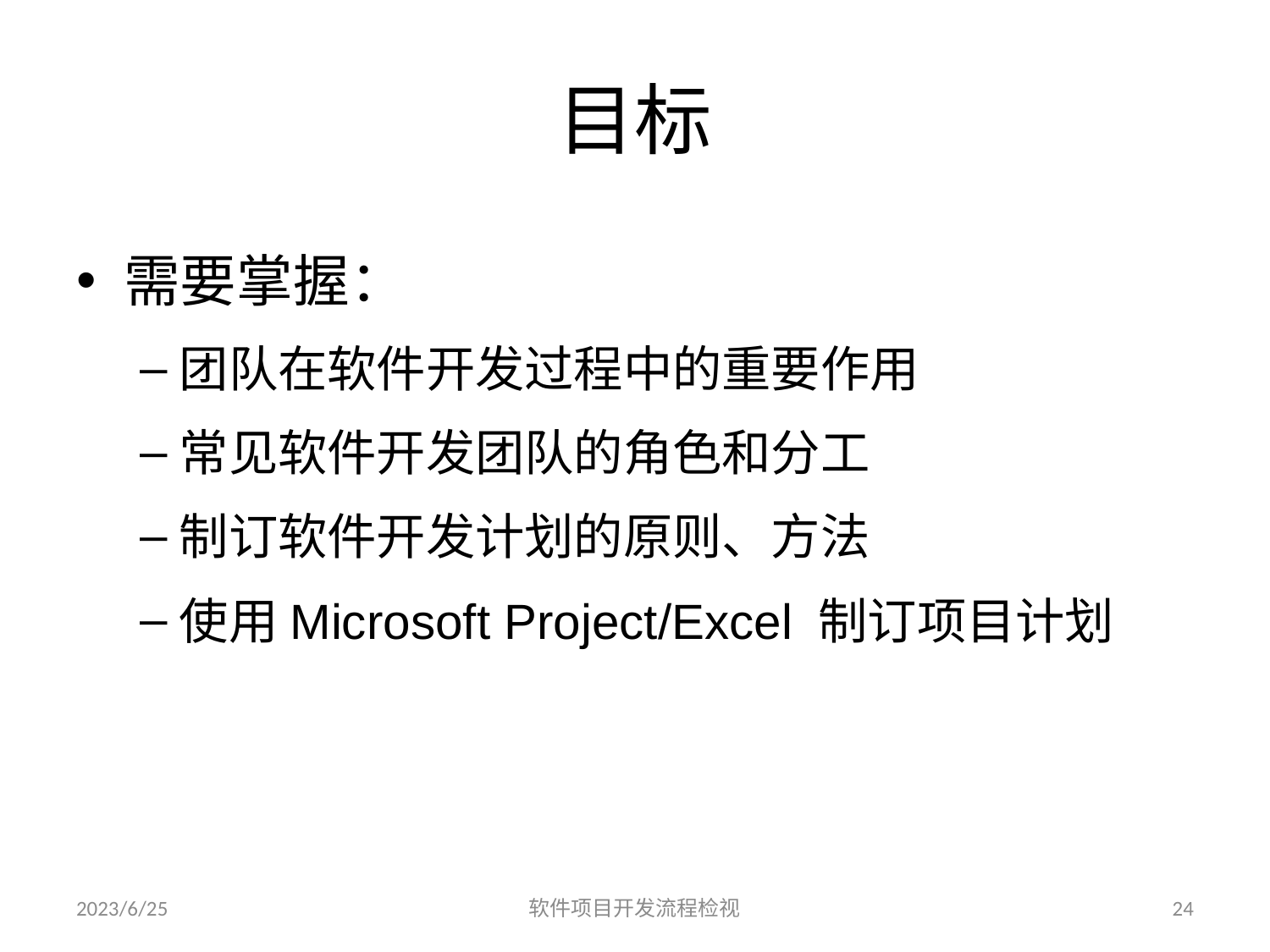

# 目标
需要掌握：
团队在软件开发过程中的重要作用
常见软件开发团队的角色和分工
制订软件开发计划的原则、方法
使用Microsoft Project/Excel 制订项目计划
2023/6/25
软件项目开发流程检视
24